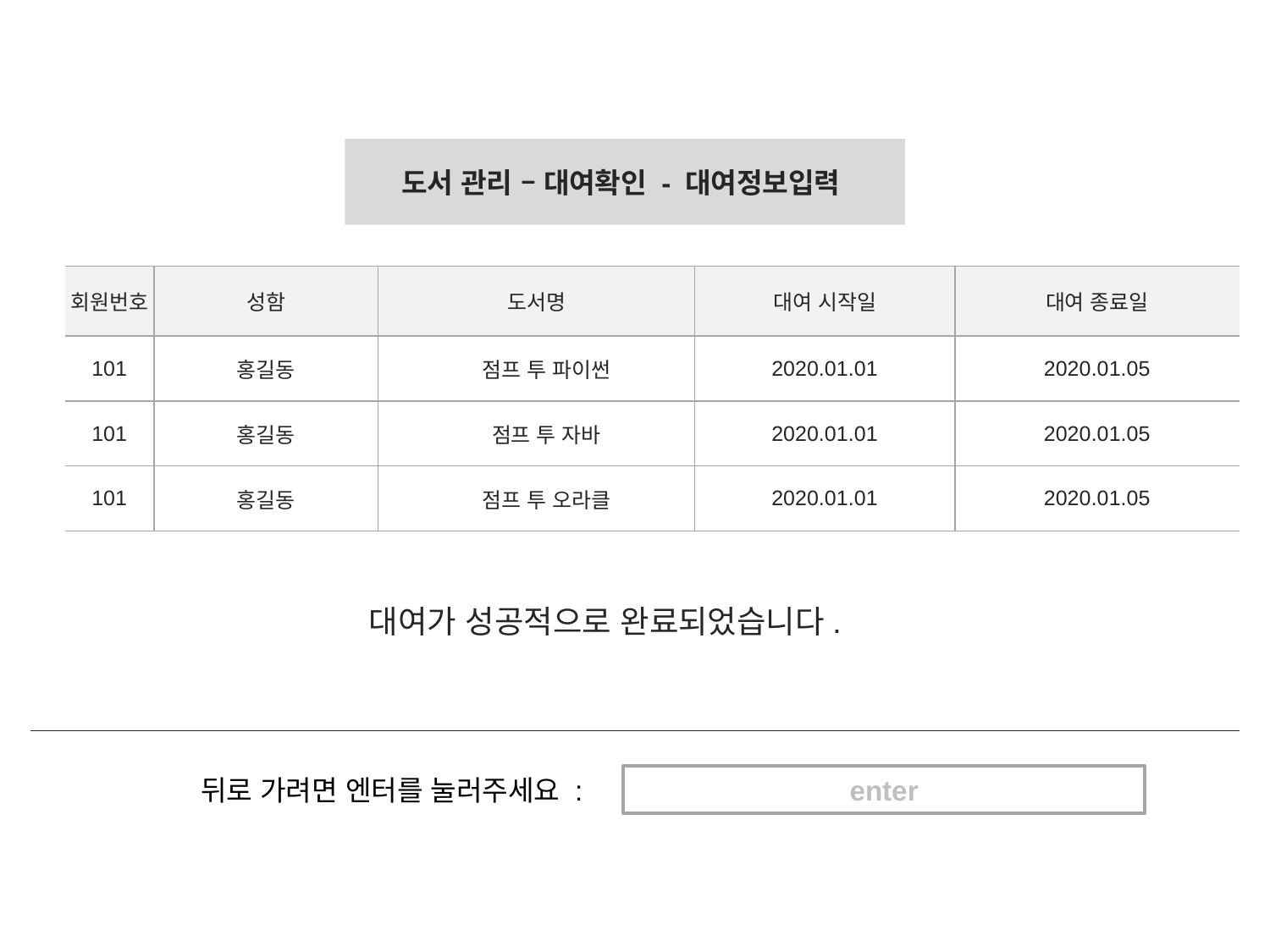

도서 관리 – 대여확인 - 대여정보입력
| 회원번호 | 성함 | 도서명 | 대여 시작일 | 대여 종료일 |
| --- | --- | --- | --- | --- |
| 101 | 홍길동 | 점프 투 파이썬 | 2020.01.01 | 2020.01.05 |
| 101 | 홍길동 | 점프 투 자바 | 2020.01.01 | 2020.01.05 |
| 101 | 홍길동 | 점프 투 오라클 | 2020.01.01 | 2020.01.05 |
대여가 성공적으로 완료되었습니다.
뒤로 가려면 엔터를 눌러주세요 :
enter